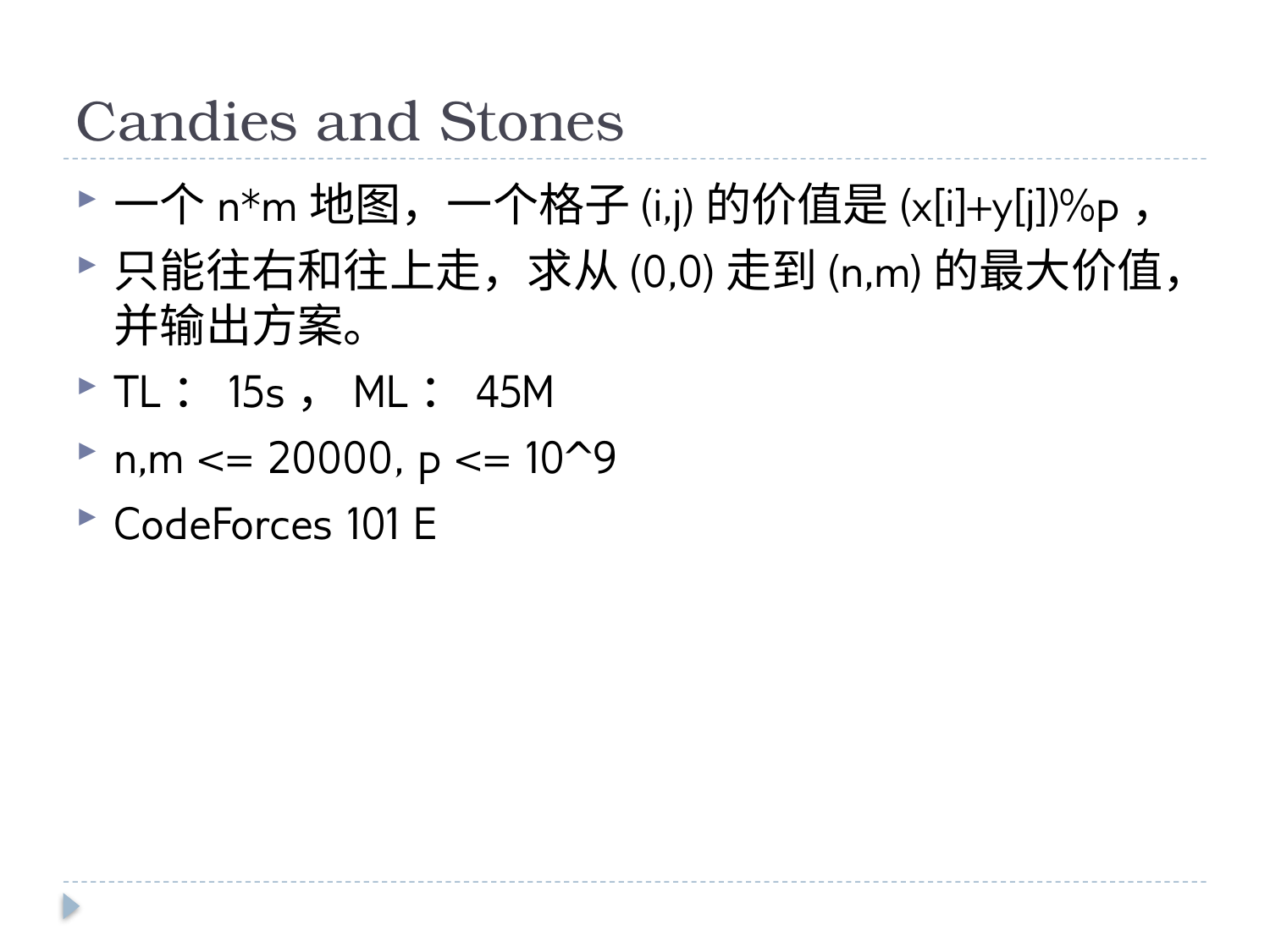

# Candies and Stones
一个n*m地图，一个格子(i,j)的价值是(x[i]+y[j])%p，
只能往右和往上走，求从(0,0)走到(n,m)的最大价值，并输出方案。
TL：15s，ML：45M
n,m <= 20000, p <= 10^9
CodeForces 101 E